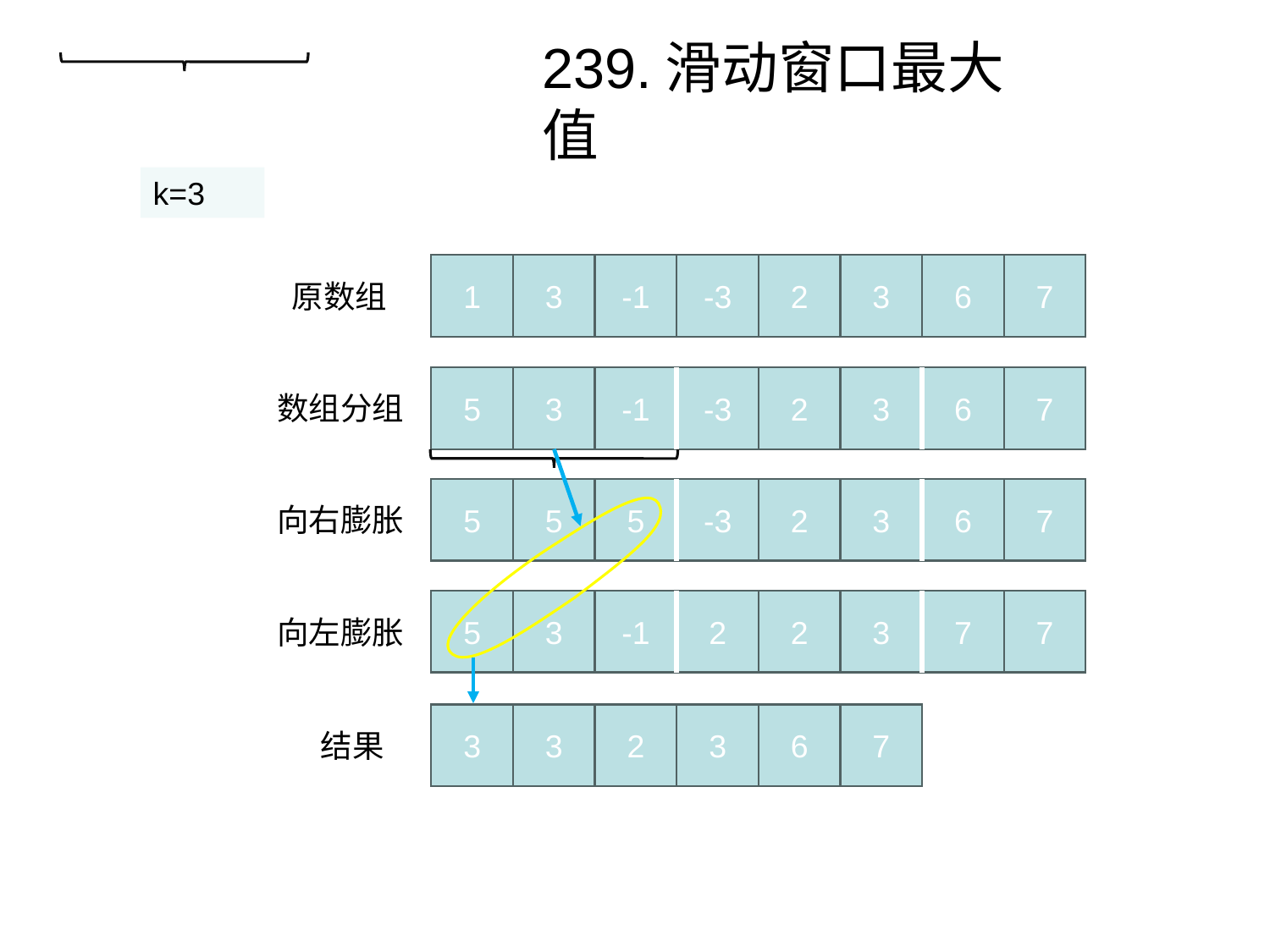

239.滑动窗口最大值
k=3
1
3
-1
-3
2
3
6
7
原数组
5
3
-1
-3
2
3
6
7
数组分组

5
5
5
-3
2
3
6
7
向右膨胀
5
3
-1
2
2
3
7
7
向左膨胀
3
3
2
3
6
7
结果